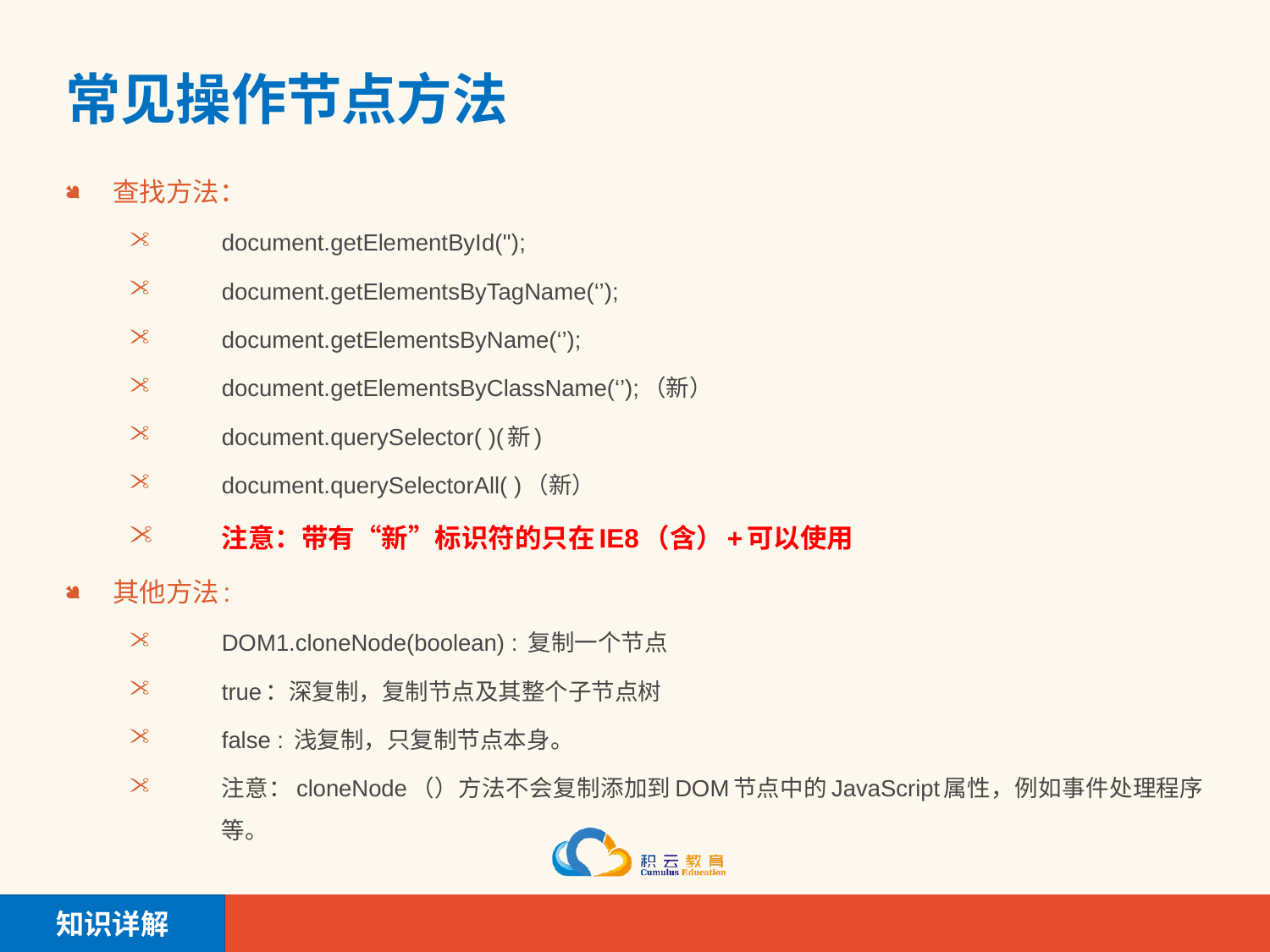

# 常见操作节点方法
查找方法：
document.getElementById('');
document.getElementsByTagName(‘’);
document.getElementsByName(‘’);
document.getElementsByClassName(‘’);（新）
document.querySelector( )(新)
document.querySelectorAll( )（新）
注意：带有“新”标识符的只在IE8（含）+可以使用
其他方法:
DOM1.cloneNode(boolean) : 复制一个节点
true：深复制，复制节点及其整个子节点树
false : 浅复制，只复制节点本身。
注意：cloneNode（）方法不会复制添加到DOM节点中的JavaScript属性，例如事件处理程序等。